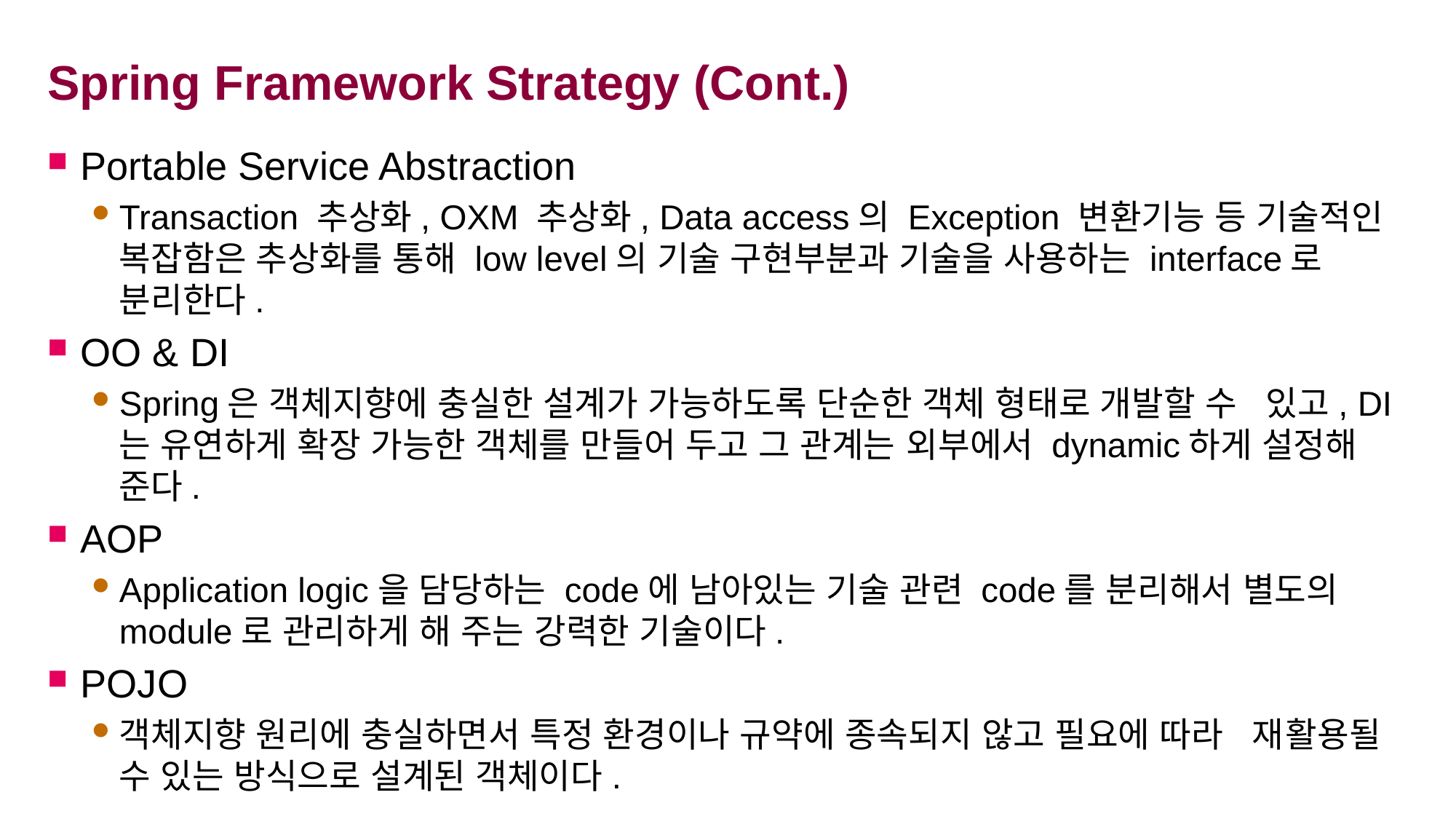

# Spring Framework Strategy (Cont.)
Portable Service Abstraction
Transaction 추상화, OXM 추상화, Data access의 Exception 변환기능 등 기술적인 복잡함은 추상화를 통해 low level의 기술 구현부분과 기술을 사용하는 interface로 분리한다.
OO & DI
Spring은 객체지향에 충실한 설계가 가능하도록 단순한 객체 형태로 개발할 수   있고, DI는 유연하게 확장 가능한 객체를 만들어 두고 그 관계는 외부에서 dynamic하게 설정해 준다.
AOP
Application logic을 담당하는 code에 남아있는 기술 관련 code를 분리해서 별도의 module로 관리하게 해 주는 강력한 기술이다.
POJO
객체지향 원리에 충실하면서 특정 환경이나 규약에 종속되지 않고 필요에 따라   재활용될 수 있는 방식으로 설계된 객체이다.